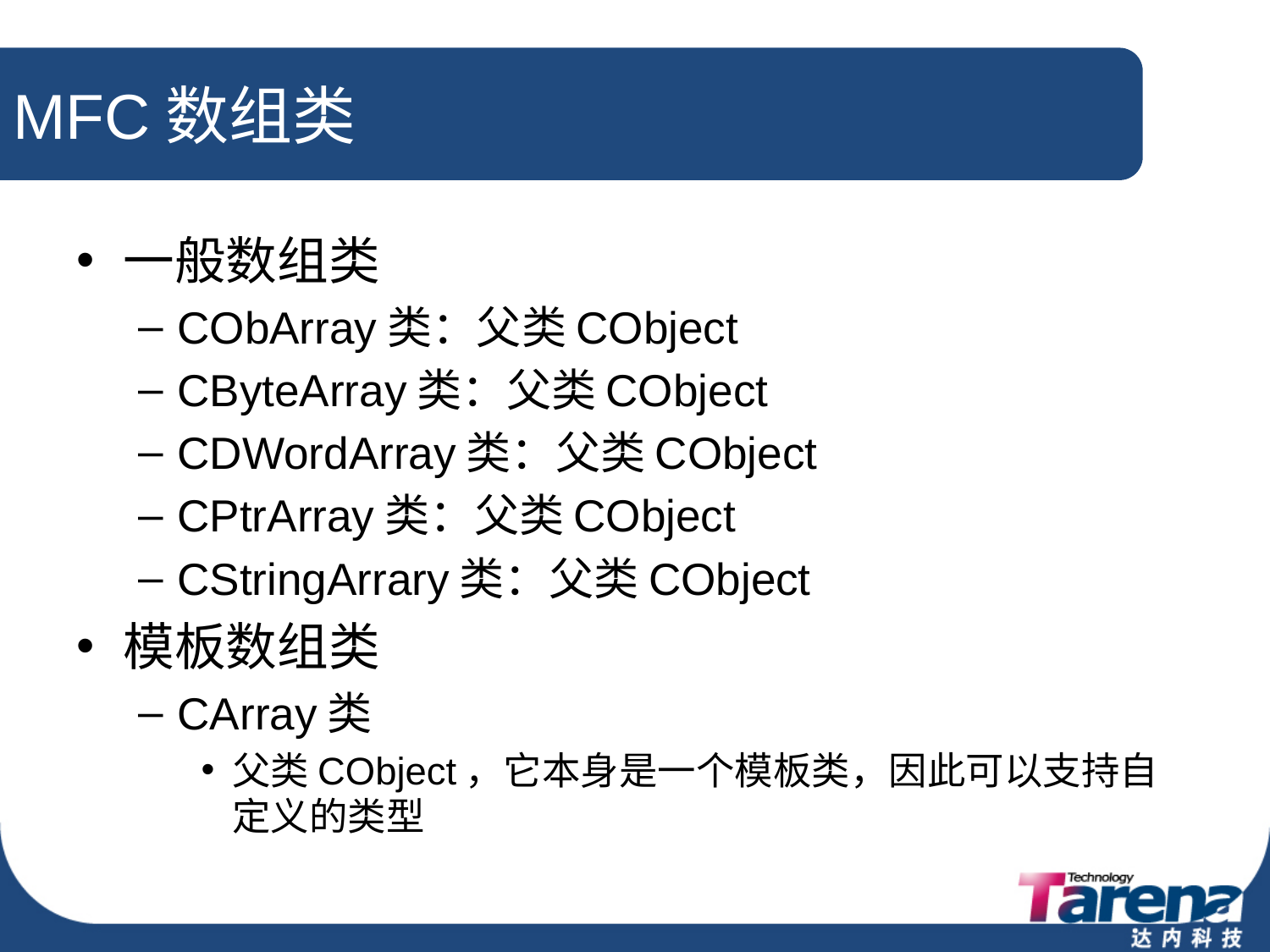

# MFC数组类
一般数组类
CObArray类：父类CObject
CByteArray类：父类CObject
CDWordArray类：父类CObject
CPtrArray类：父类CObject
CStringArrary类：父类CObject
模板数组类
CArray类
父类CObject，它本身是一个模板类，因此可以支持自定义的类型